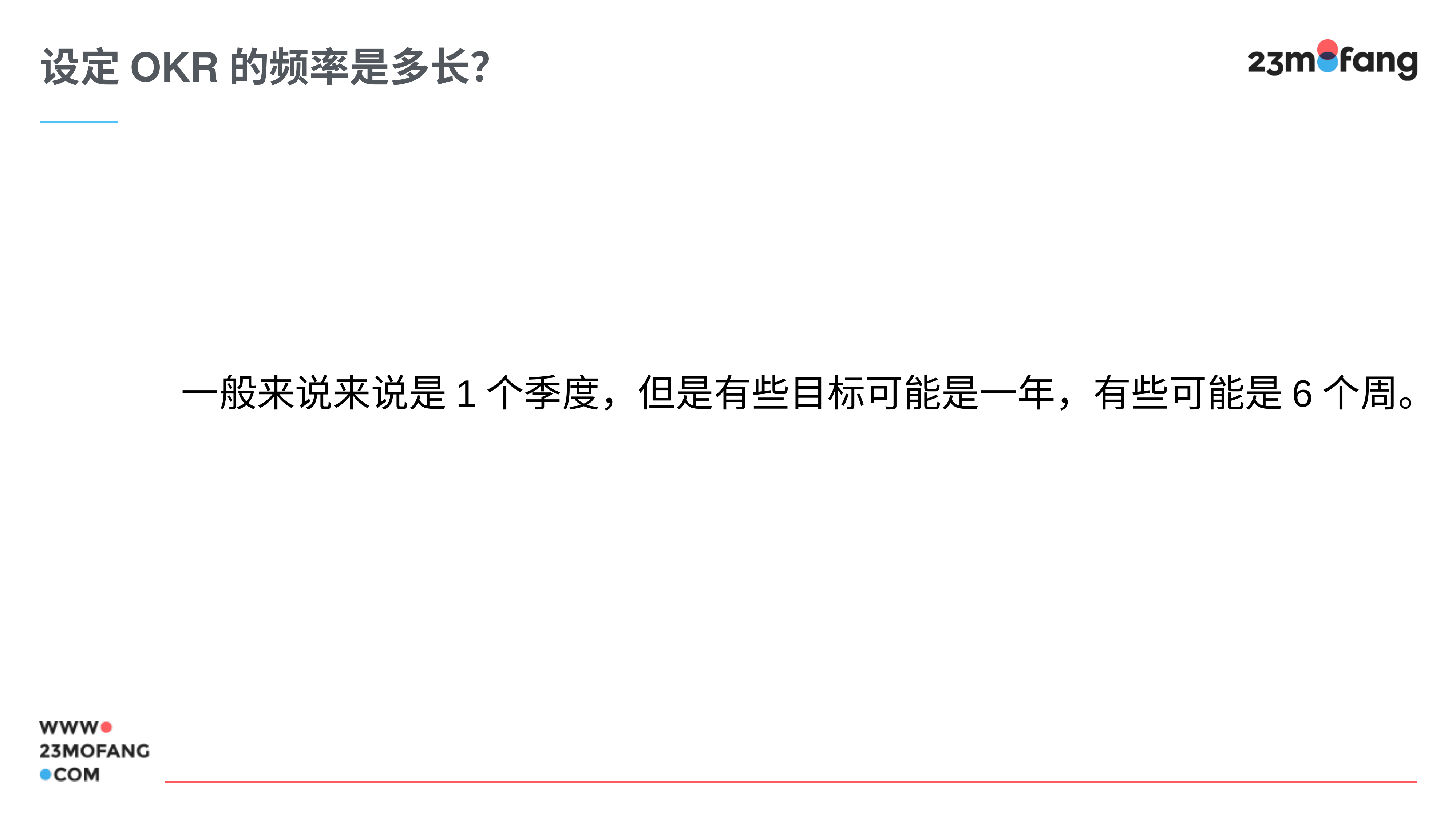

设定OKR的频率是多长？

一般来说来说是1个季度，但是有些目标可能是一年，有些可能是6个周。